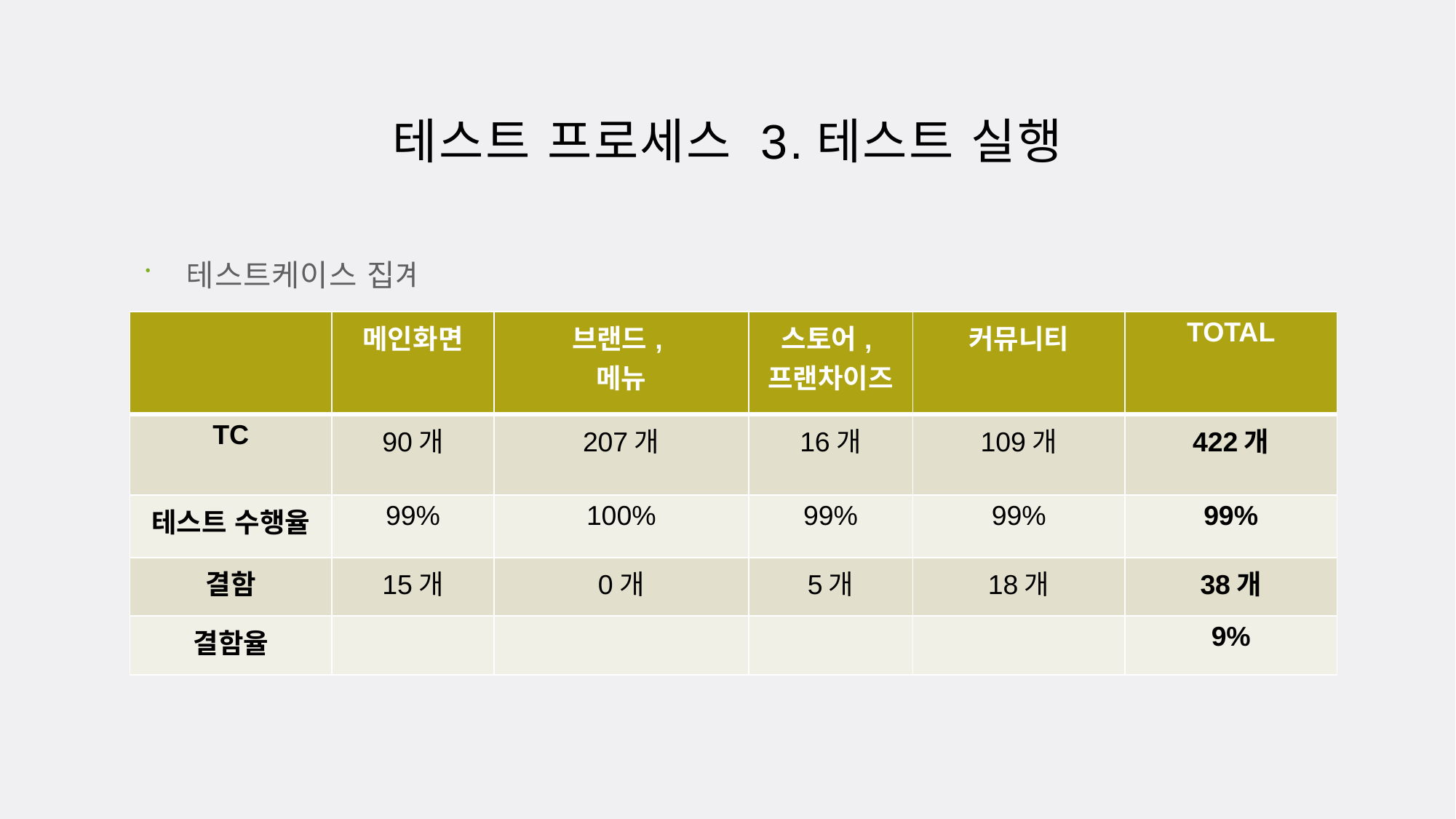

# 테스트 프로세스 3.테스트 실행
테스트케이스 집계
|  | 메인화면 | 브랜드, 메뉴 | 스토어, 프랜차이즈 | 커뮤니티 | TOTAL |
| --- | --- | --- | --- | --- | --- |
| TC | 90개 | 207개 | 16개 | 109개 | 422개 |
| 테스트 수행율 | 99% | 100% | 99% | 99% | 99% |
| 결함 | 15개 | 0개 | 5개 | 18개 | 38개 |
| 결함율 |  |  |  |  | 9% |